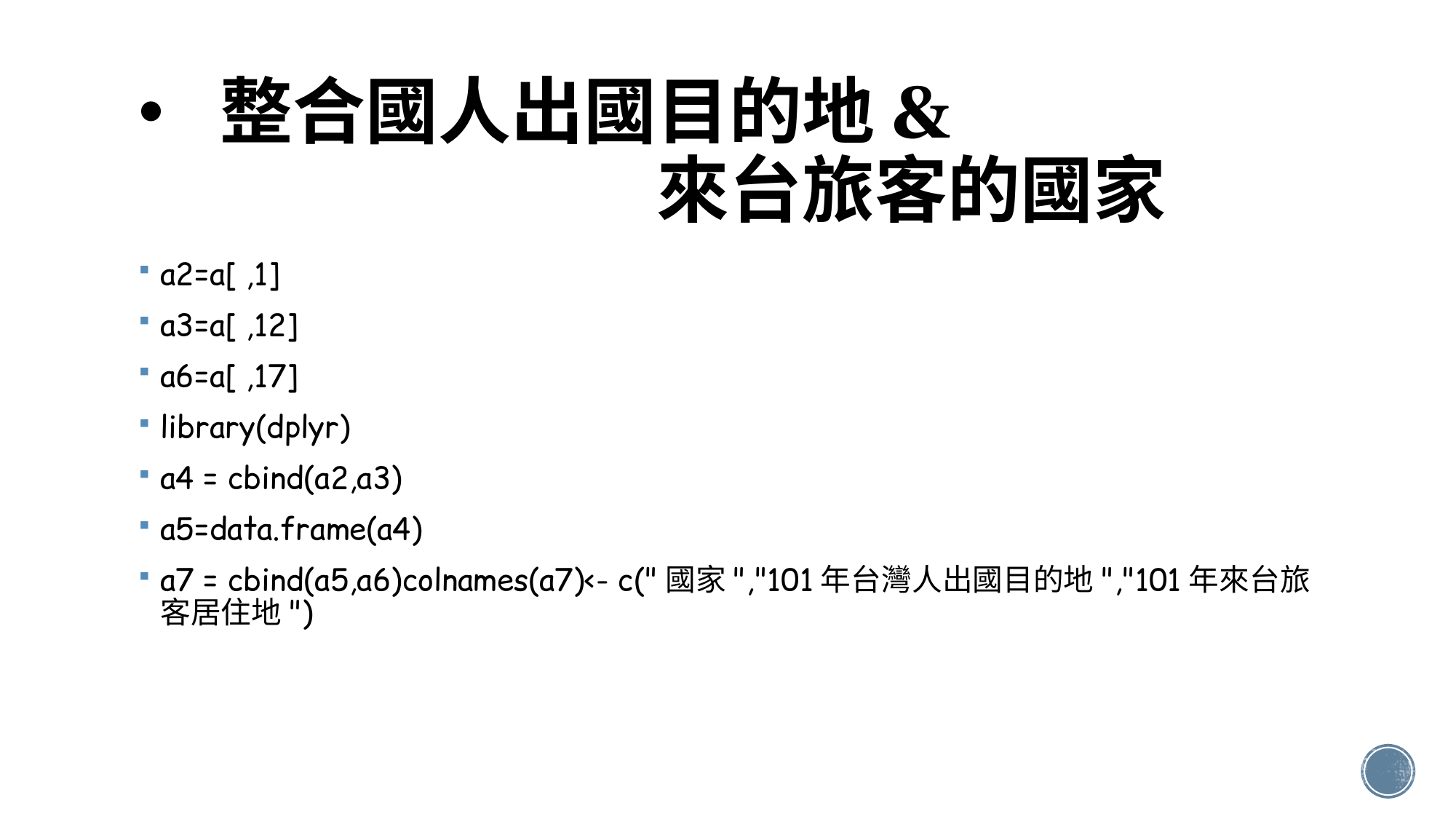

# 整合國人出國目的地& 來台旅客的國家
a2=a[ ,1]
a3=a[ ,12]
a6=a[ ,17]
library(dplyr)
a4 = cbind(a2,a3)
a5=data.frame(a4)
a7 = cbind(a5,a6)colnames(a7)<- c("國家","101年台灣人出國目的地","101年來台旅客居住地")